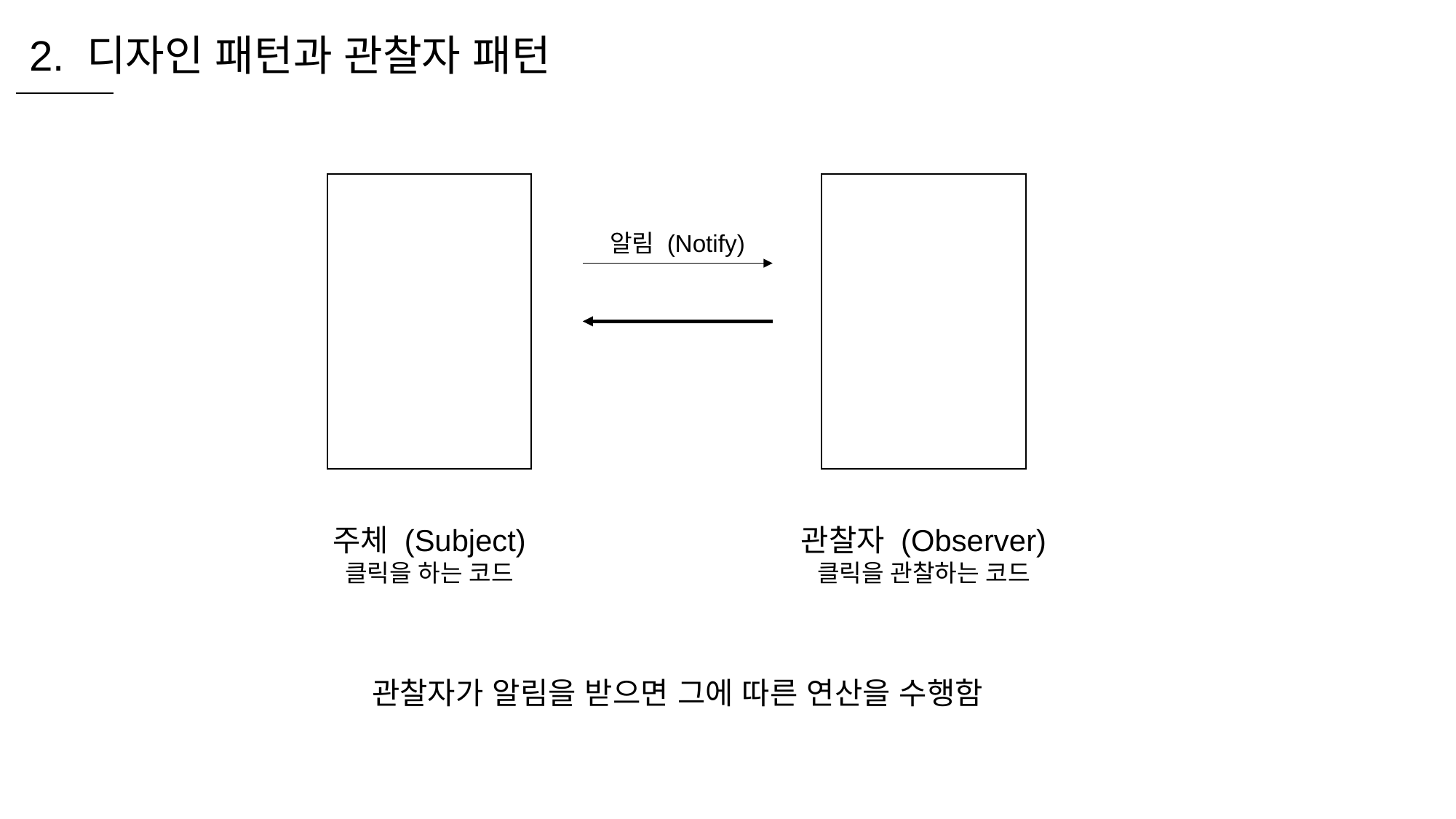

2. 디자인 패턴과 관찰자 패턴

알림 (Notify)
주체 (Subject)
클릭을 하는 코드
관찰자 (Observer)
클릭을 관찰하는 코드
관찰자가 알림을 받으면 그에 따른 연산을 수행함